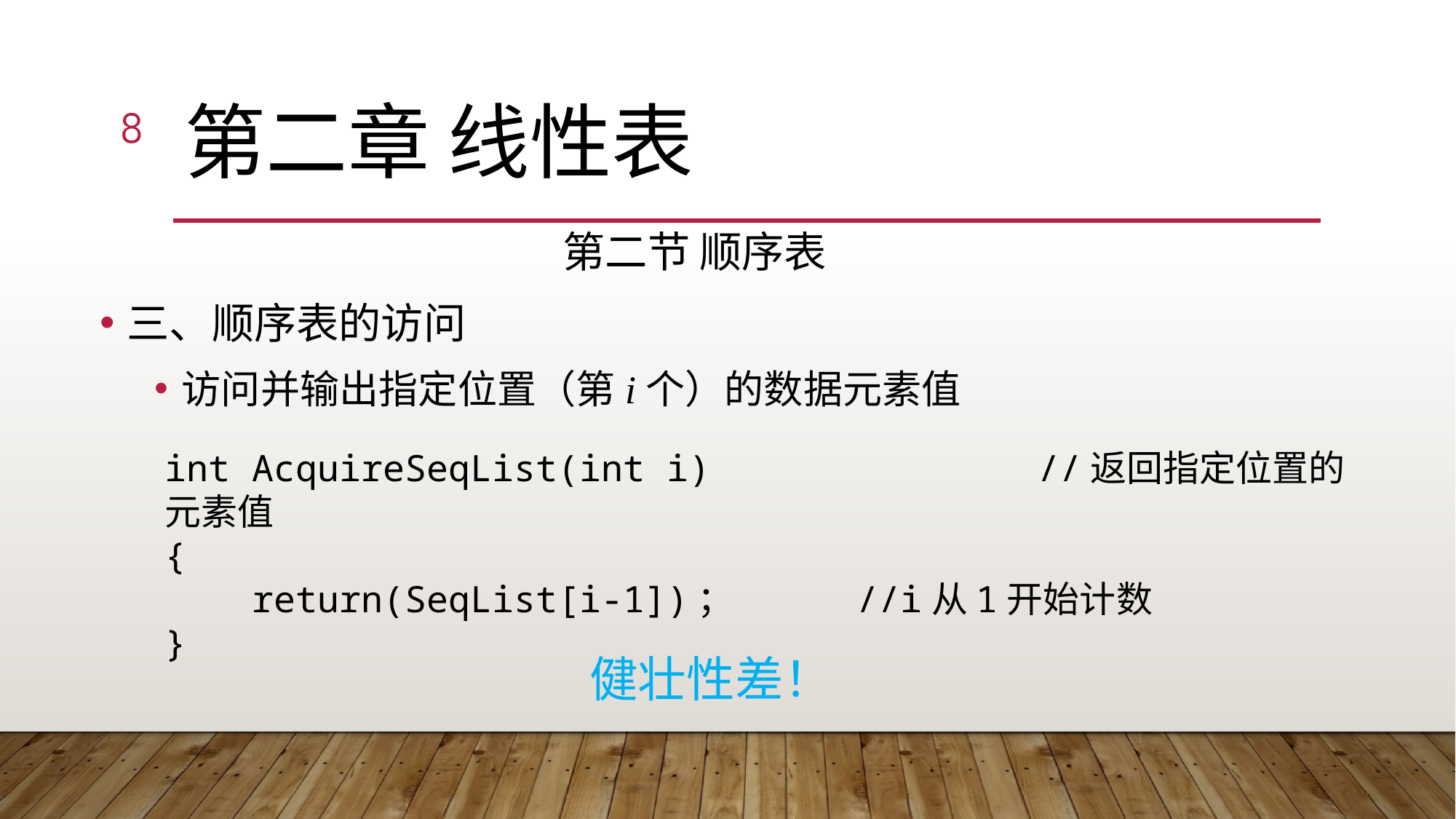

8
# 第二章 线性表
第二节 顺序表
三、顺序表的访问
访问并输出指定位置（第i个）的数据元素值

int AcquireSeqList(int i)               //返回指定位置的元素值
{
    return(SeqList[i-1])；              //i从1开始计数
}
健壮性差！